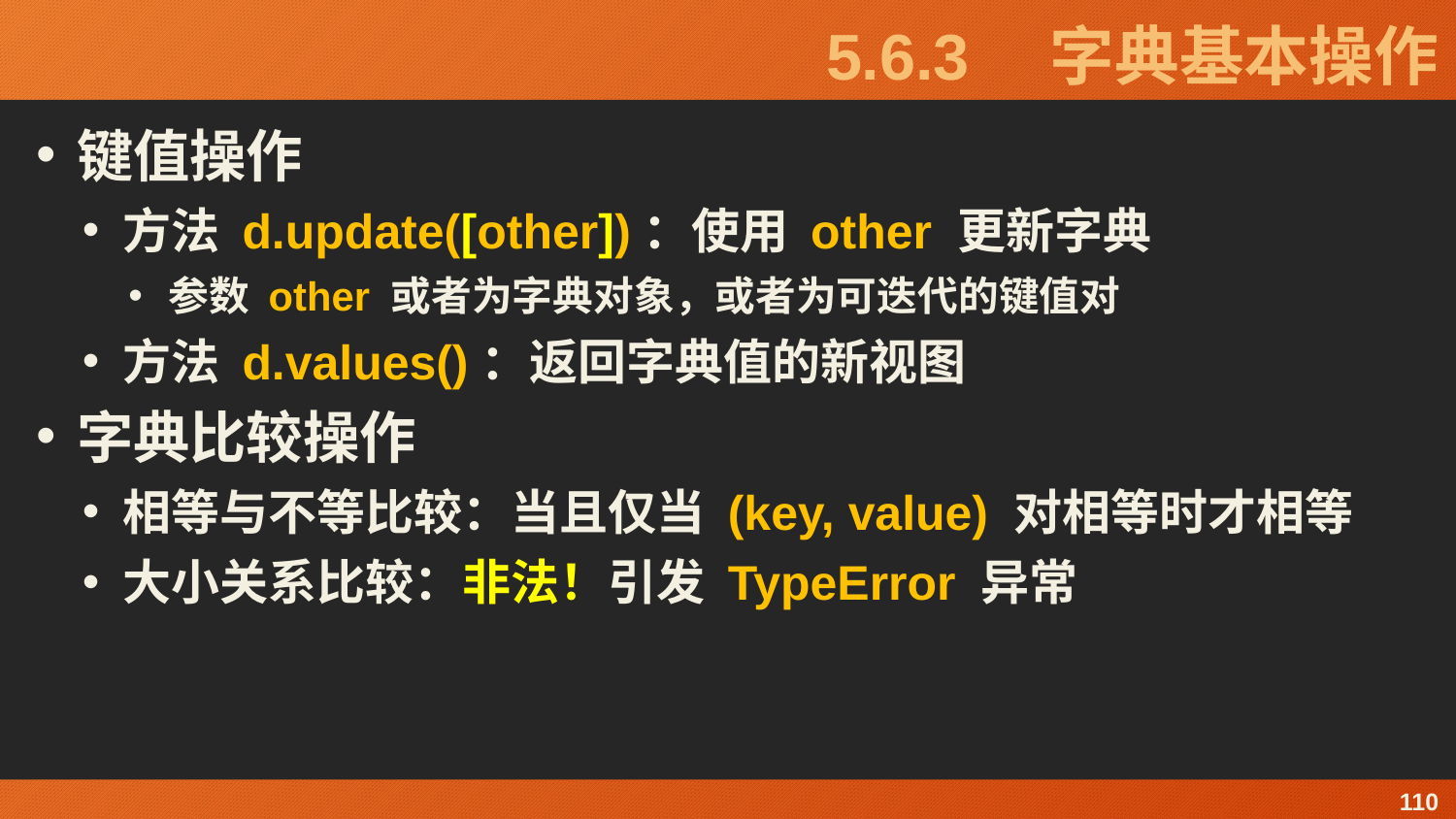

# 5.6.3　字典基本操作
键值操作
方法 d.update([other])：使用 other 更新字典
参数 other 或者为字典对象，或者为可迭代的键值对
方法 d.values()：返回字典值的新视图
字典比较操作
相等与不等比较：当且仅当 (key, value) 对相等时才相等
大小关系比较：非法！引发 TypeError 异常
110